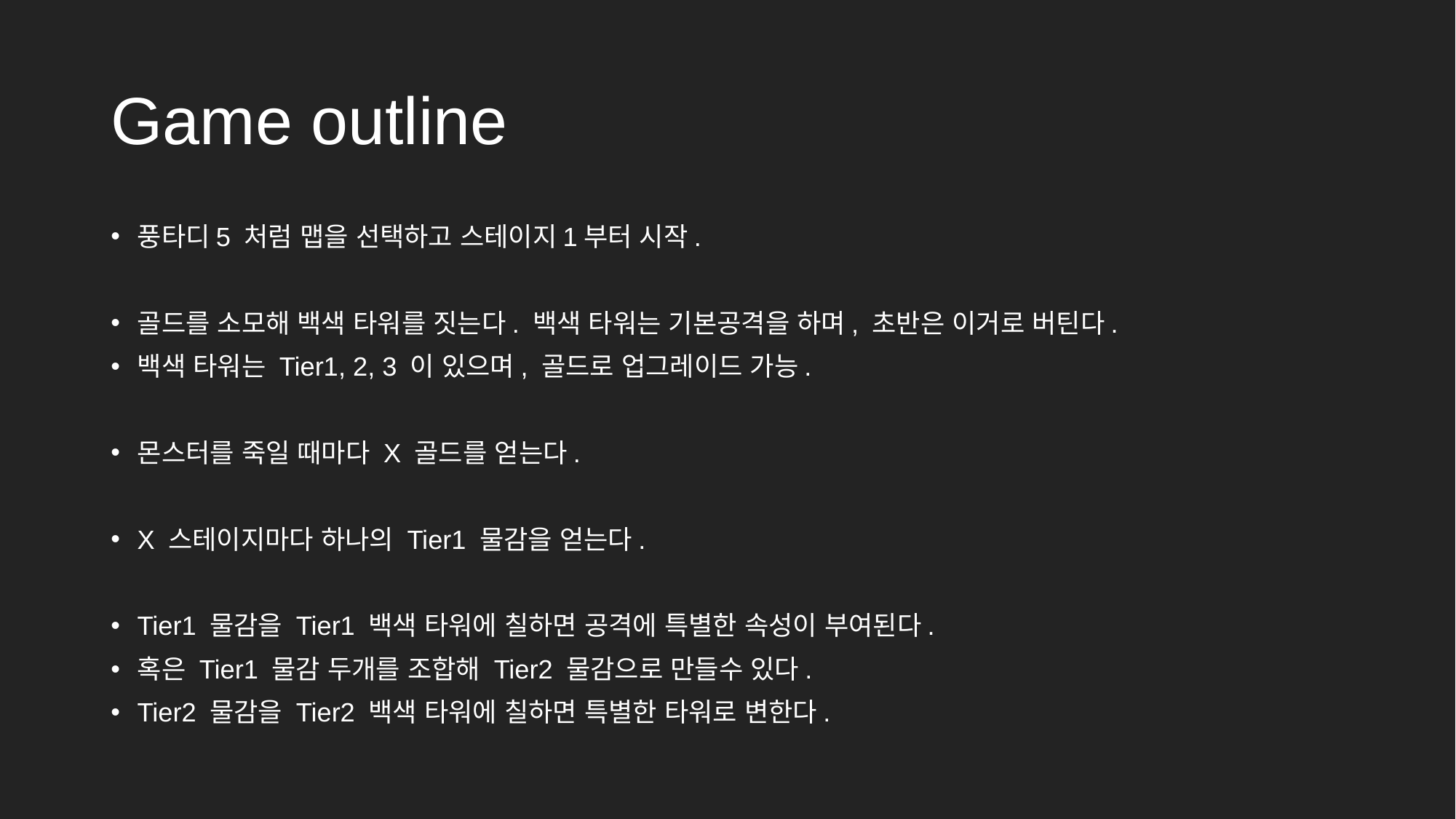

# Game outline
풍타디5 처럼 맵을 선택하고 스테이지1부터 시작.

골드를 소모해 백색 타워를 짓는다. 백색 타워는 기본공격을 하며, 초반은 이거로 버틴다.
백색 타워는 Tier1, 2, 3 이 있으며, 골드로 업그레이드 가능.

몬스터를 죽일 때마다 X 골드를 얻는다.

X 스테이지마다 하나의 Tier1 물감을 얻는다.

Tier1 물감을 Tier1 백색 타워에 칠하면 공격에 특별한 속성이 부여된다.
혹은 Tier1 물감 두개를 조합해 Tier2 물감으로 만들수 있다.
Tier2 물감을 Tier2 백색 타워에 칠하면 특별한 타워로 변한다.